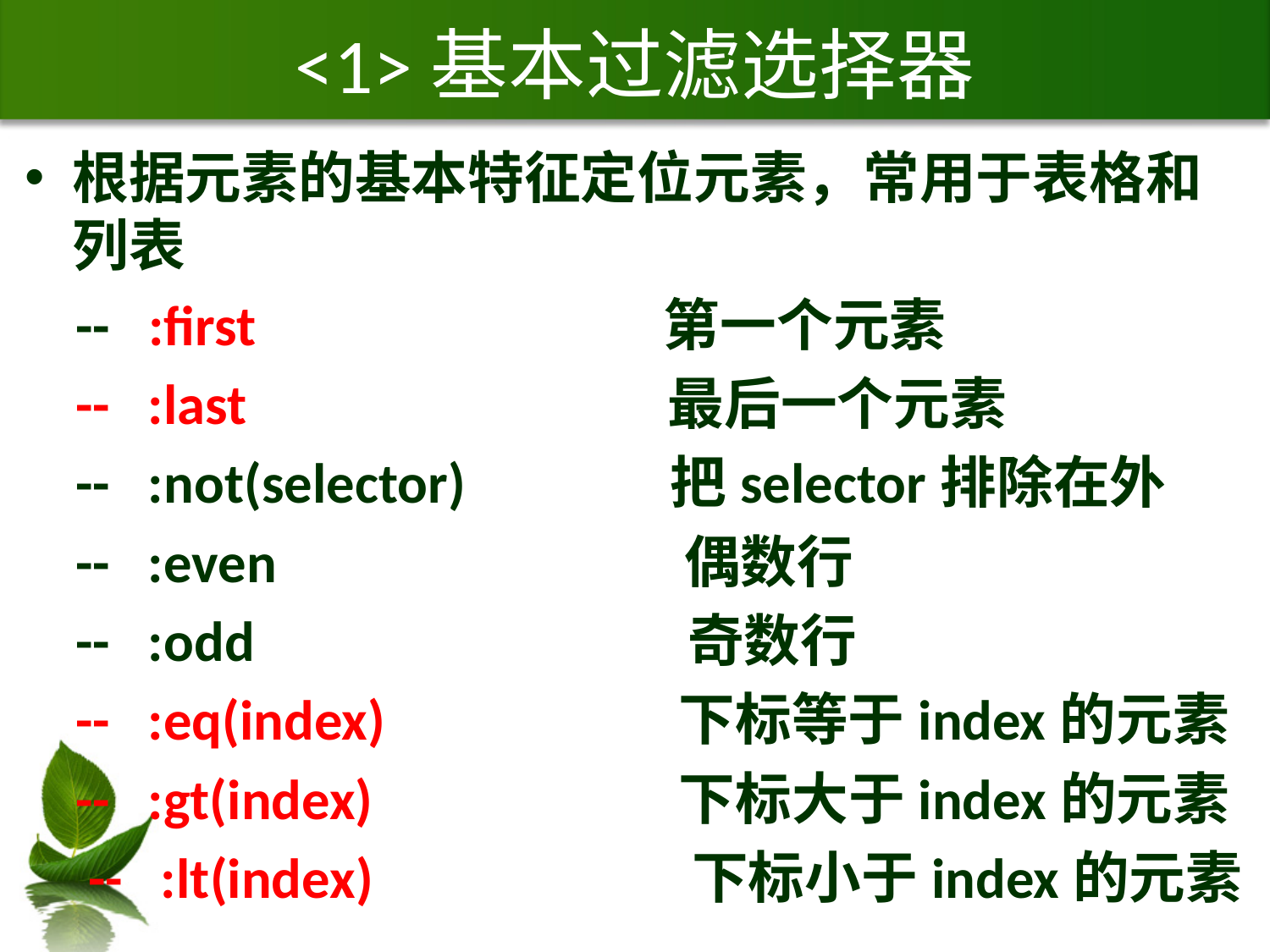

# <1>基本过滤选择器
根据元素的基本特征定位元素，常用于表格和列表
    --   :first                               第一个元素
    --   :last                                最后一个元素
    --   :not(selector)               把selector排除在外
    --   :even                               偶数行
    --   :odd                                 奇数行
    --   :eq(index)                      下标等于index的元素
    --   :gt(index)                       下标大于index的元素
     --   :lt(index)                        下标小于index的元素